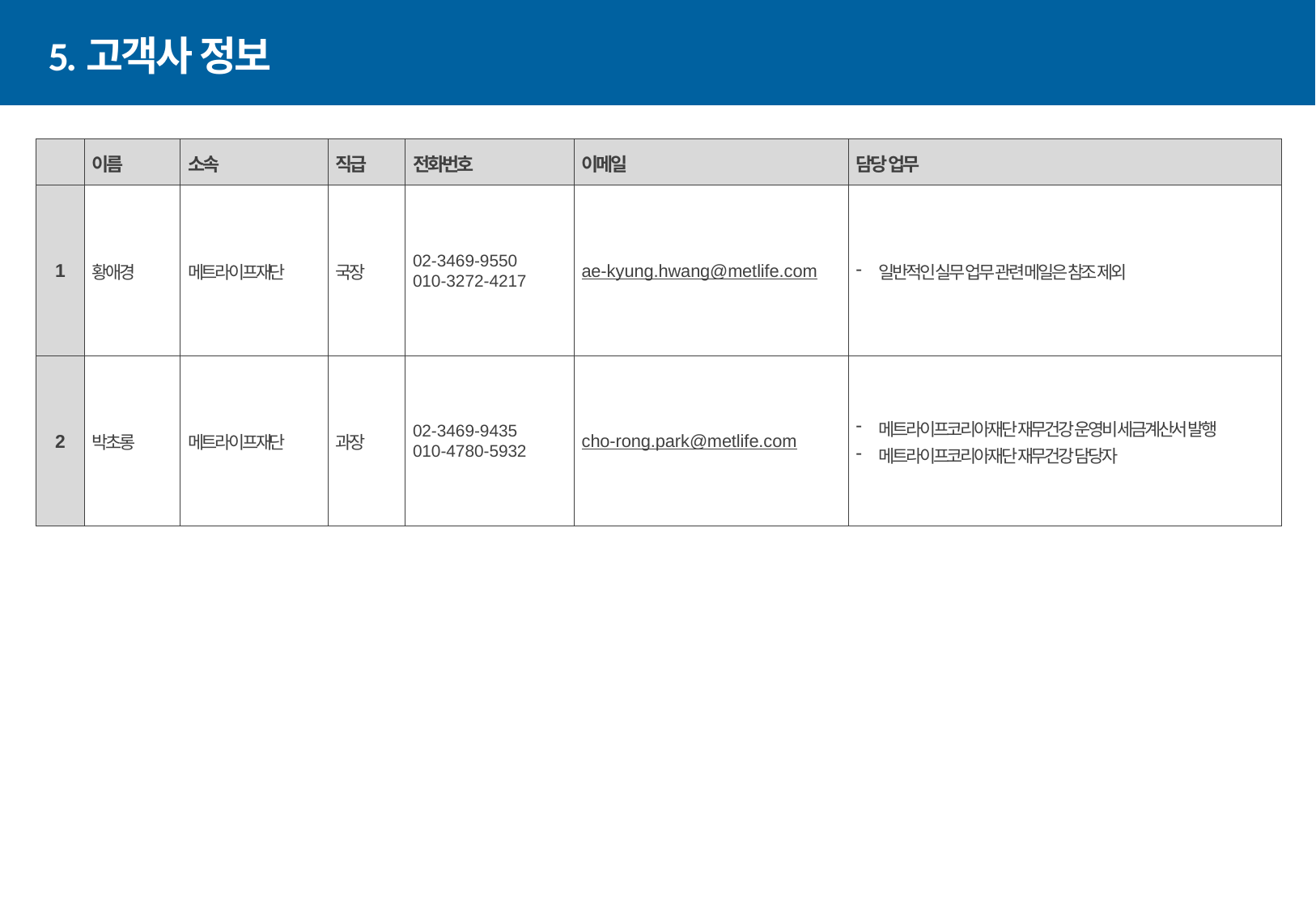

# 5.고객사 정보
|  | 이름 | 소속 | 직급 | 전화번호 | 이메일 | 담당 업무 |
| --- | --- | --- | --- | --- | --- | --- |
| 1 | 황애경 | 메트라이프재단 | 국장 | 02-3469-9550 010-3272-4217 | ae-kyung.hwang@metlife.com | 일반적인 실무 업무 관련 메일은 참조 제외 |
| 2 | 박초롱 | 메트라이프재단 | 과장 | 02-3469-9435 010-4780-5932 | cho-rong.park@metlife.com | 메트라이프코리아재단 재무건강 운영비 세금계산서 발행 메트라이프코리아재단 재무건강 담당자 |